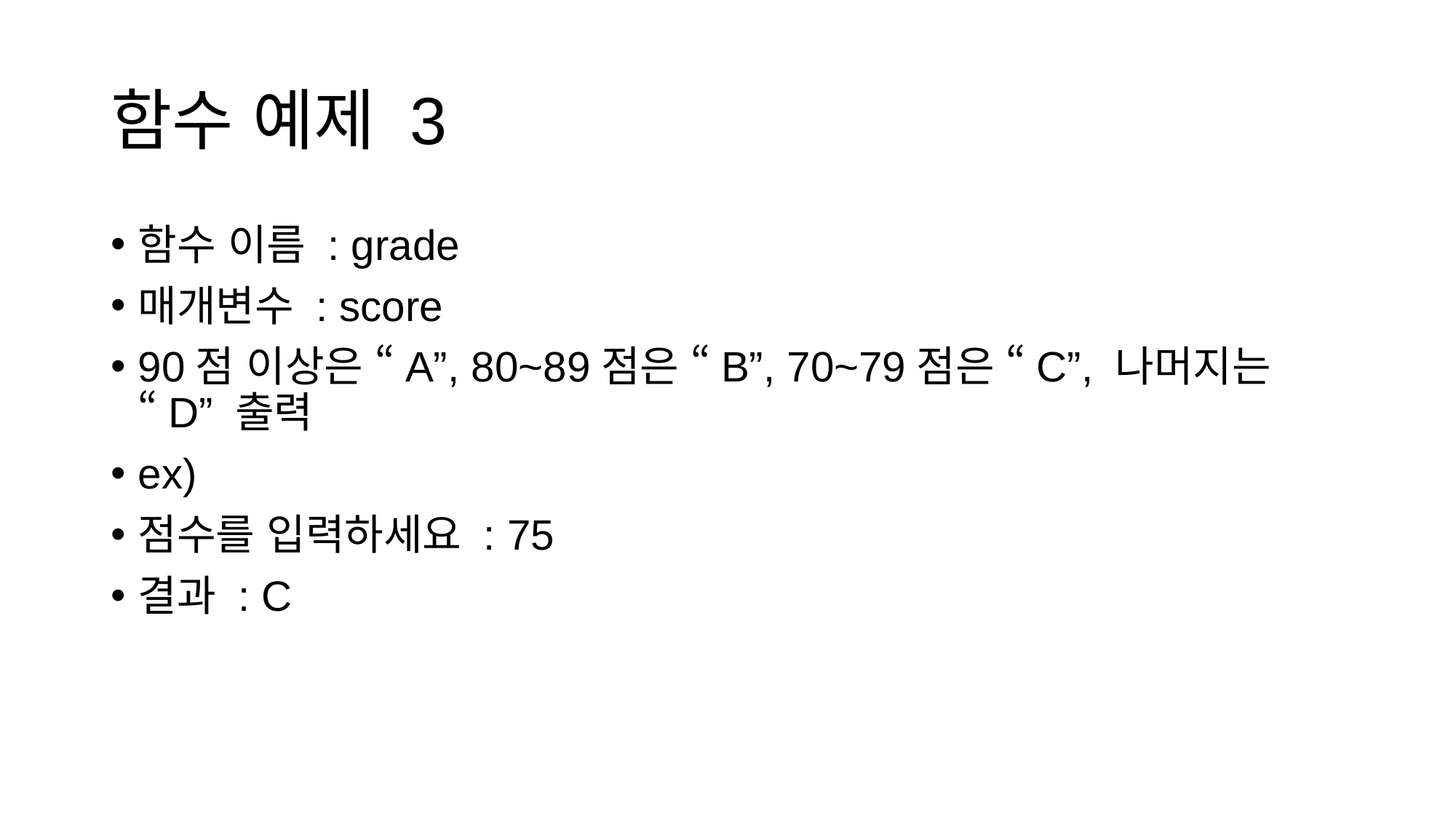

# 함수 예제 3
함수 이름 : grade
매개변수 : score
90점 이상은 “A”, 80~89점은 “B”, 70~79점은 “C”, 나머지는 “D” 출력
ex)
점수를 입력하세요 : 75
결과 : C